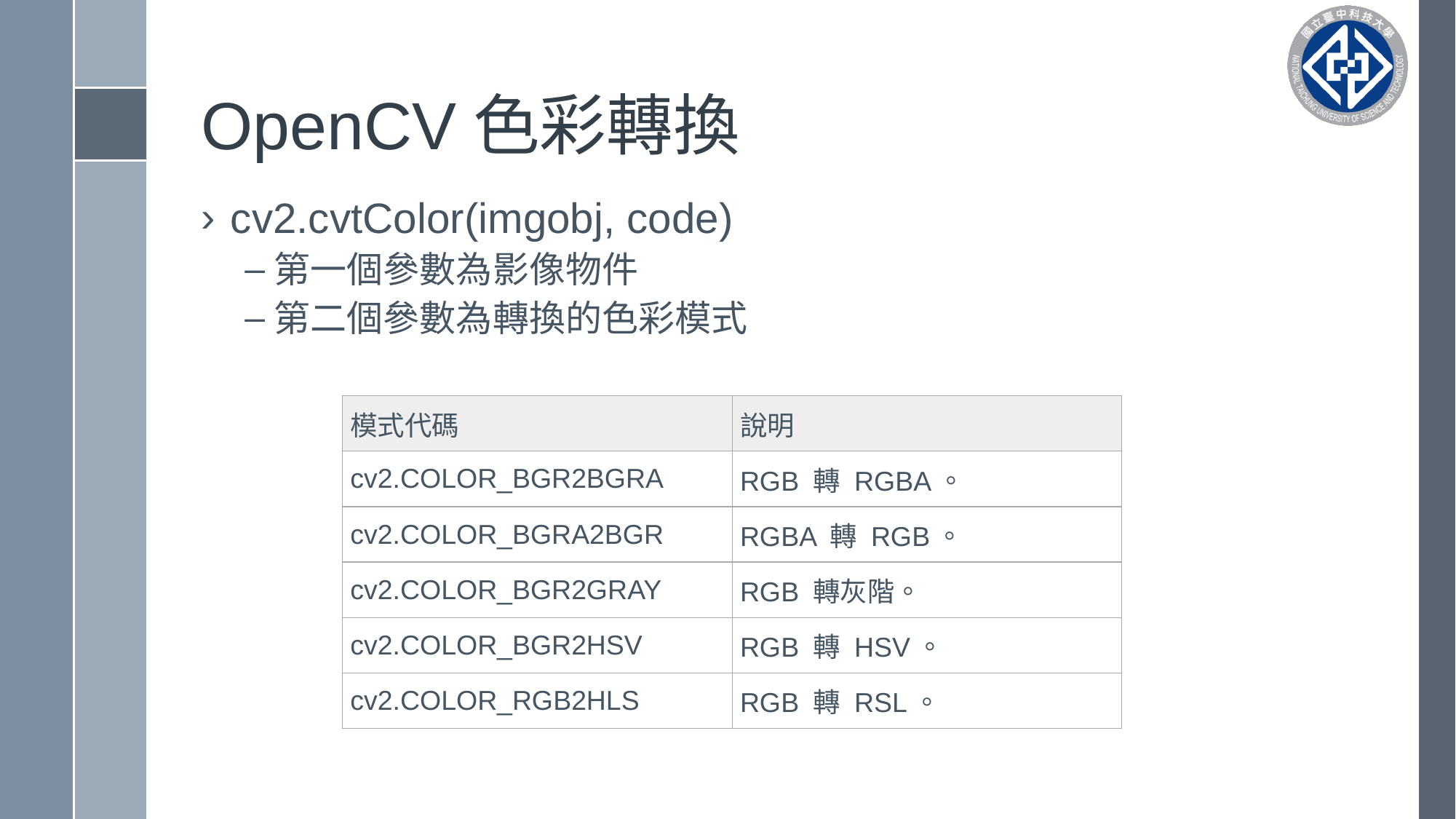

# OpenCV色彩轉換
cv2.cvtColor(imgobj, code)
第一個參數為影像物件
第二個參數為轉換的色彩模式

| 模式代碼 | 說明 |
| --- | --- |
| cv2.COLOR\_BGR2BGRA | RGB 轉 RGBA。 |
| cv2.COLOR\_BGRA2BGR | RGBA 轉 RGB。 |
| cv2.COLOR\_BGR2GRAY | RGB 轉灰階。 |
| cv2.COLOR\_BGR2HSV | RGB 轉 HSV。 |
| cv2.COLOR\_RGB2HLS | RGB 轉 RSL。 |